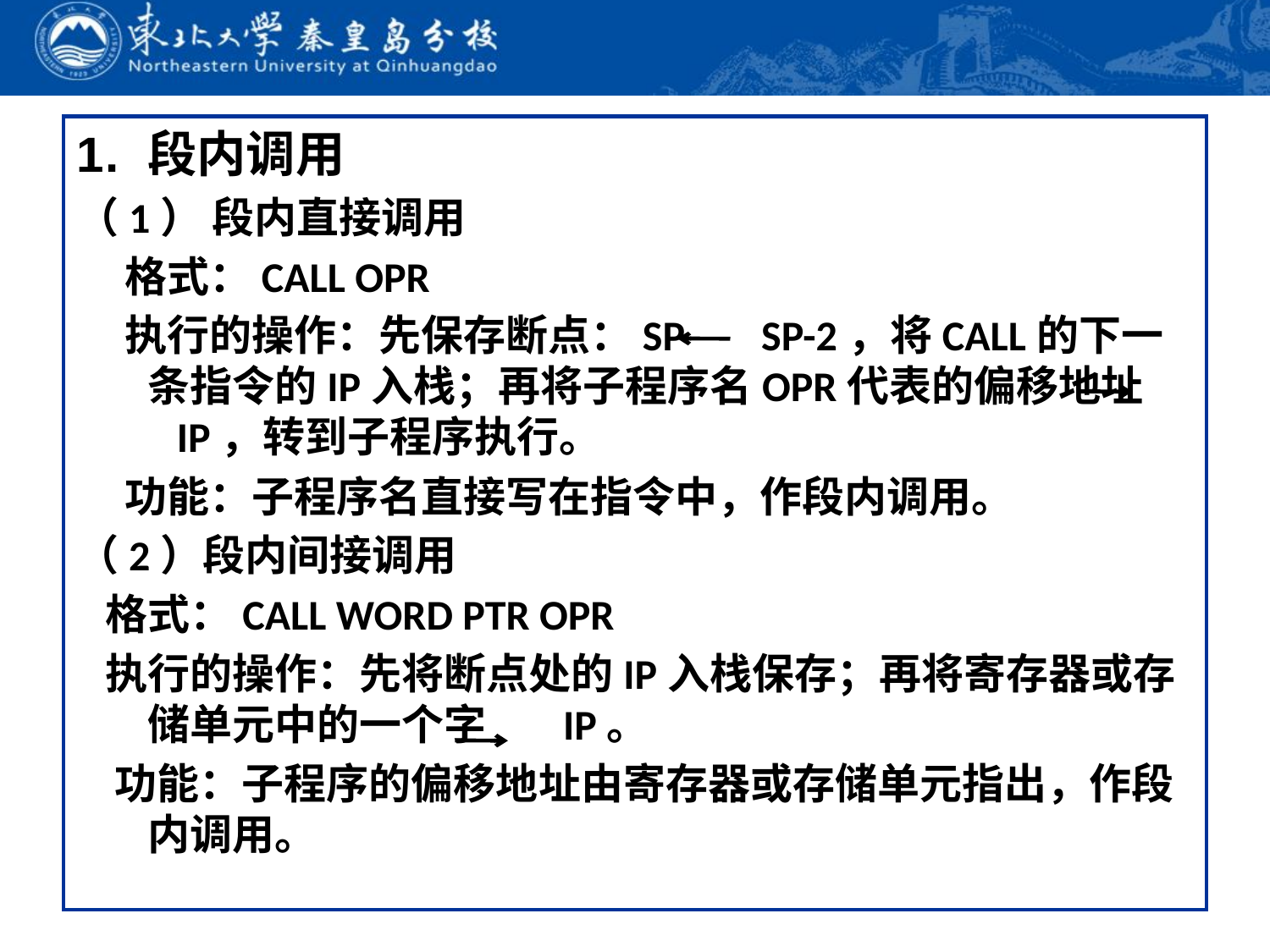

段内调用
（1） 段内直接调用
    格式：CALL OPR
    执行的操作：先保存断点：SP        SP-2，将CALL的下一条指令的IP入栈；再将子程序名OPR代表的偏移地址        IP，转到子程序执行。
    功能：子程序名直接写在指令中，作段内调用。
（2）段内间接调用
  格式：CALL WORD PTR OPR
  执行的操作：先将断点处的IP入栈保存；再将寄存器或存储单元中的一个字       IP。
   功能：子程序的偏移地址由寄存器或存储单元指出，作段内调用。